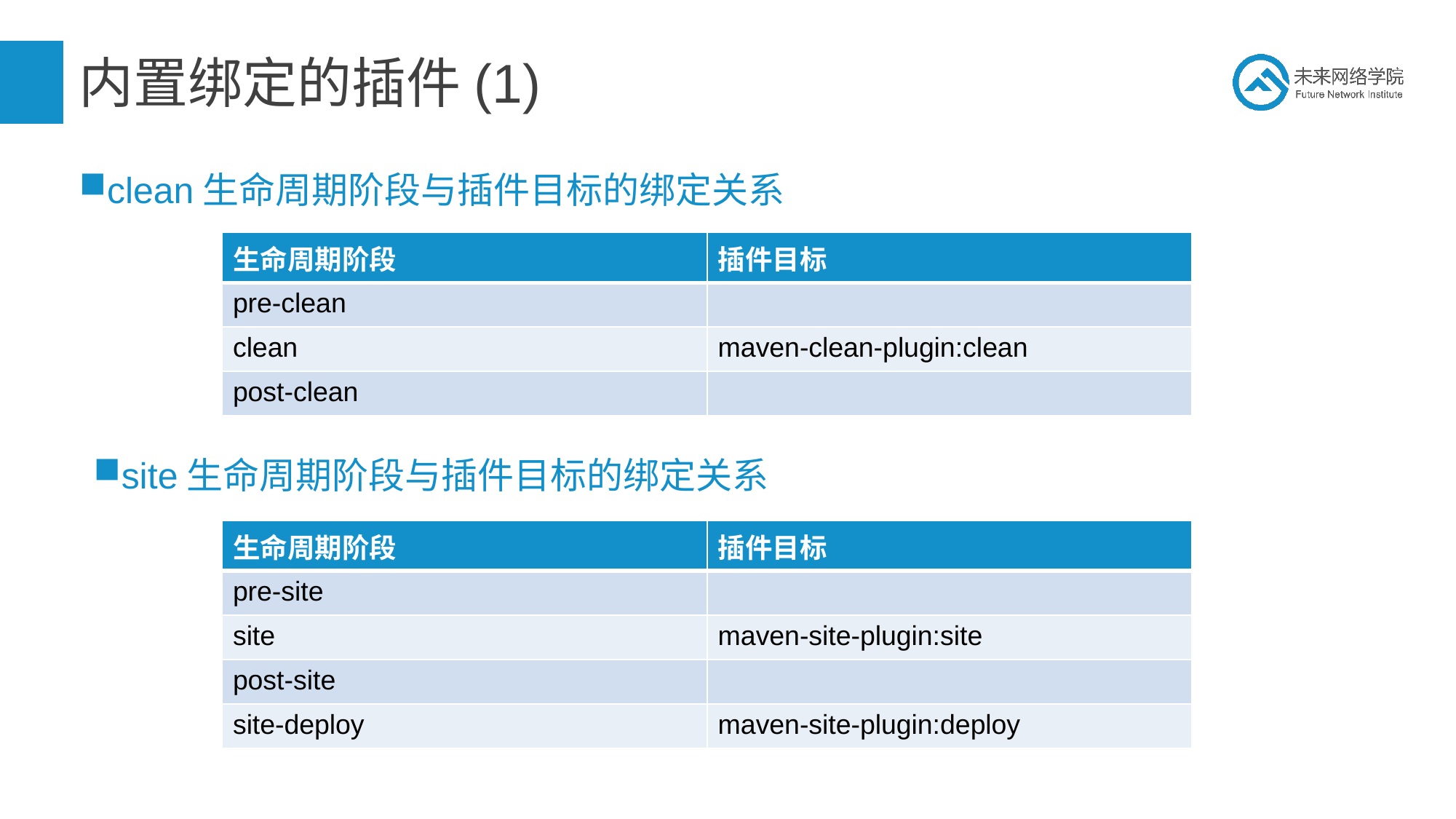

# 内置绑定的插件(1)
clean生命周期阶段与插件目标的绑定关系
| 生命周期阶段 | 插件目标 |
| --- | --- |
| pre-clean |  |
| clean | maven-clean-plugin:clean |
| post-clean |  |
site生命周期阶段与插件目标的绑定关系
| 生命周期阶段 | 插件目标 |
| --- | --- |
| pre-site |  |
| site | maven-site-plugin:site |
| post-site |  |
| site-deploy | maven-site-plugin:deploy |